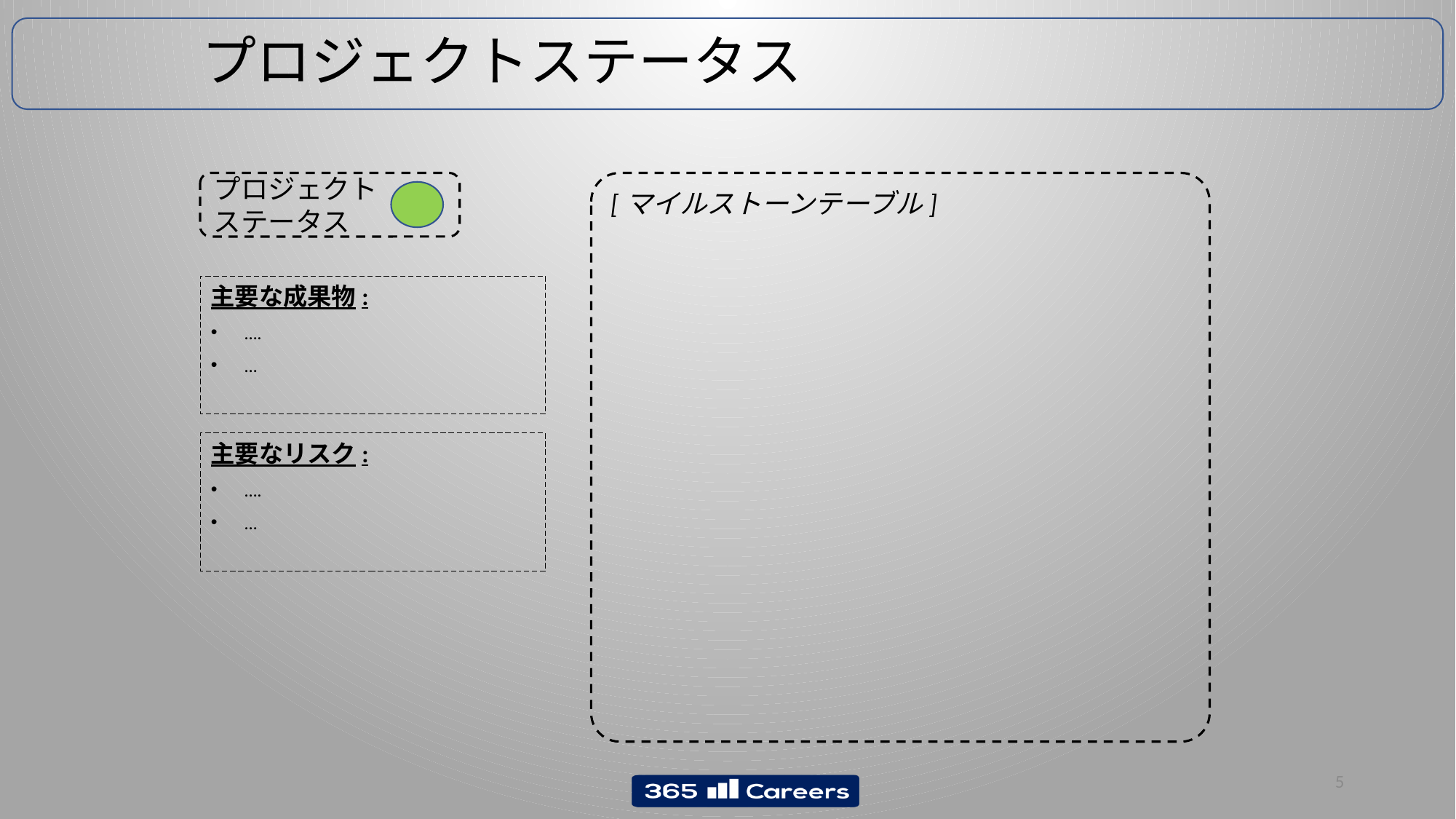

プロジェクトステータス
プロジェクト
ステータス

[マイルストーンテーブル]
主要な成果物:
….
…

主要なリスク:
….
…

5